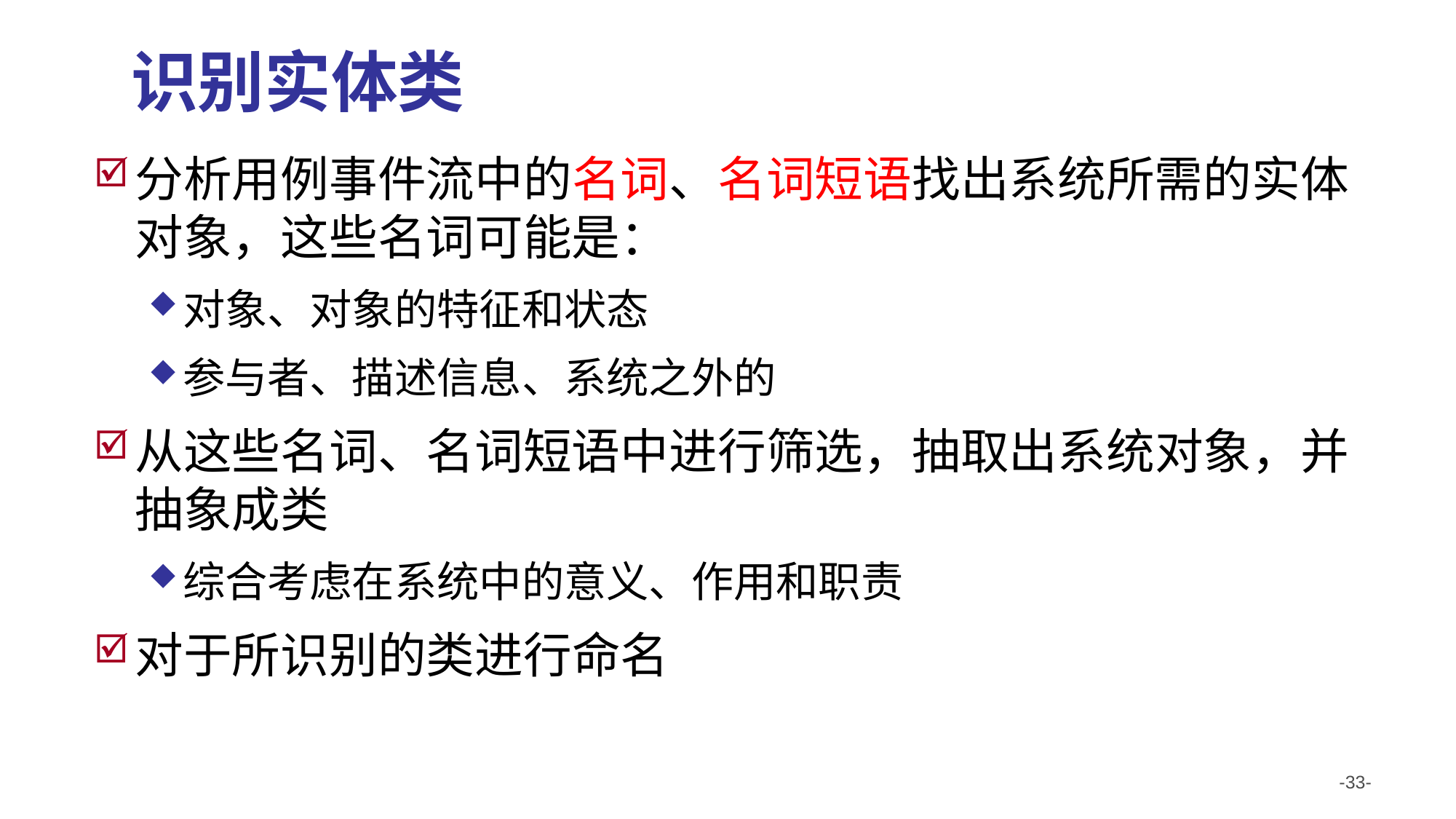

# 识别实体类
分析用例事件流中的名词、名词短语找出系统所需的实体对象，这些名词可能是：
对象、对象的特征和状态
参与者、描述信息、系统之外的
从这些名词、名词短语中进行筛选，抽取出系统对象，并抽象成类
综合考虑在系统中的意义、作用和职责
对于所识别的类进行命名
-33-